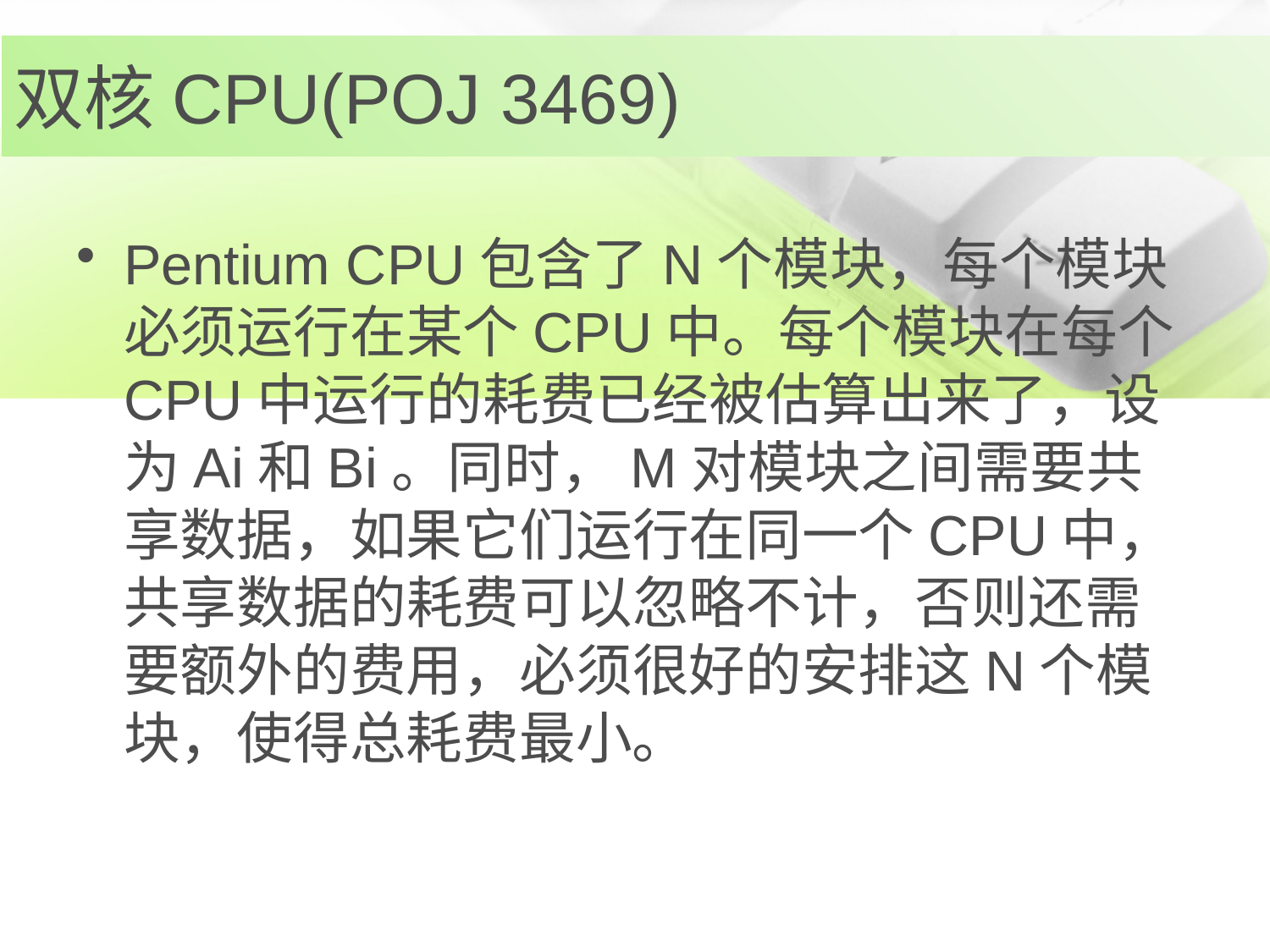

双核CPU(POJ 3469)
Pentium CPU包含了N个模块，每个模块必须运行在某个CPU中。每个模块在每个CPU中运行的耗费已经被估算出来了，设为Ai和Bi。同时，M对模块之间需要共享数据，如果它们运行在同一个CPU中，共享数据的耗费可以忽略不计，否则还需要额外的费用，必须很好的安排这N个模块，使得总耗费最小。